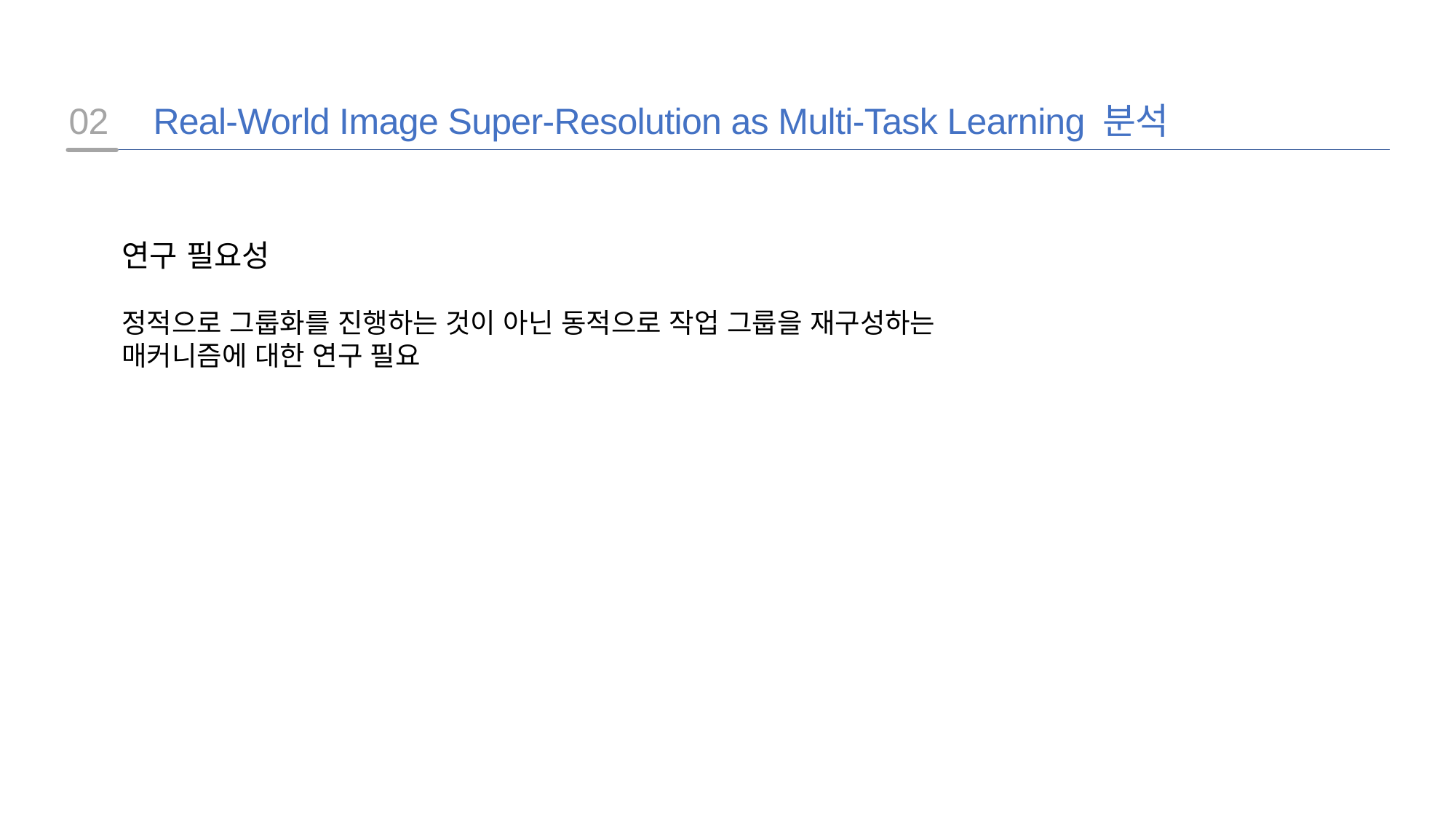

02
Real-World Image Super-Resolution as Multi-Task Learning 분석
연구 필요성

정적으로 그룹화를 진행하는 것이 아닌 동적으로 작업 그룹을 재구성하는
매커니즘에 대한 연구 필요